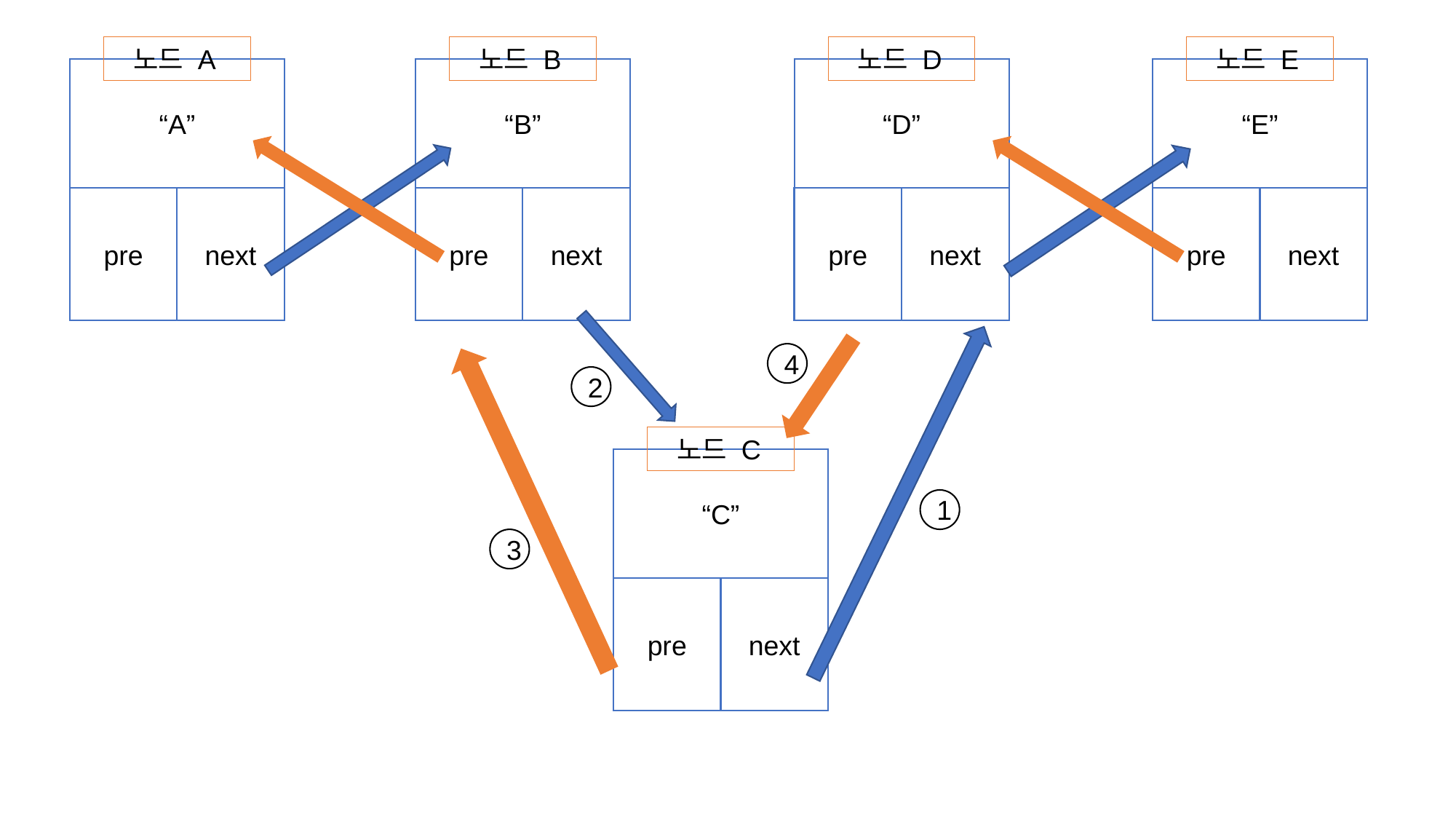

노드 A
  노드 B
  노드 D
  노드 E

“A”

“B”

“D”

“E”

pre
next
pre
next
pre
next
pre
next

4

2

  노드 C

“C”

1

3
pre
next